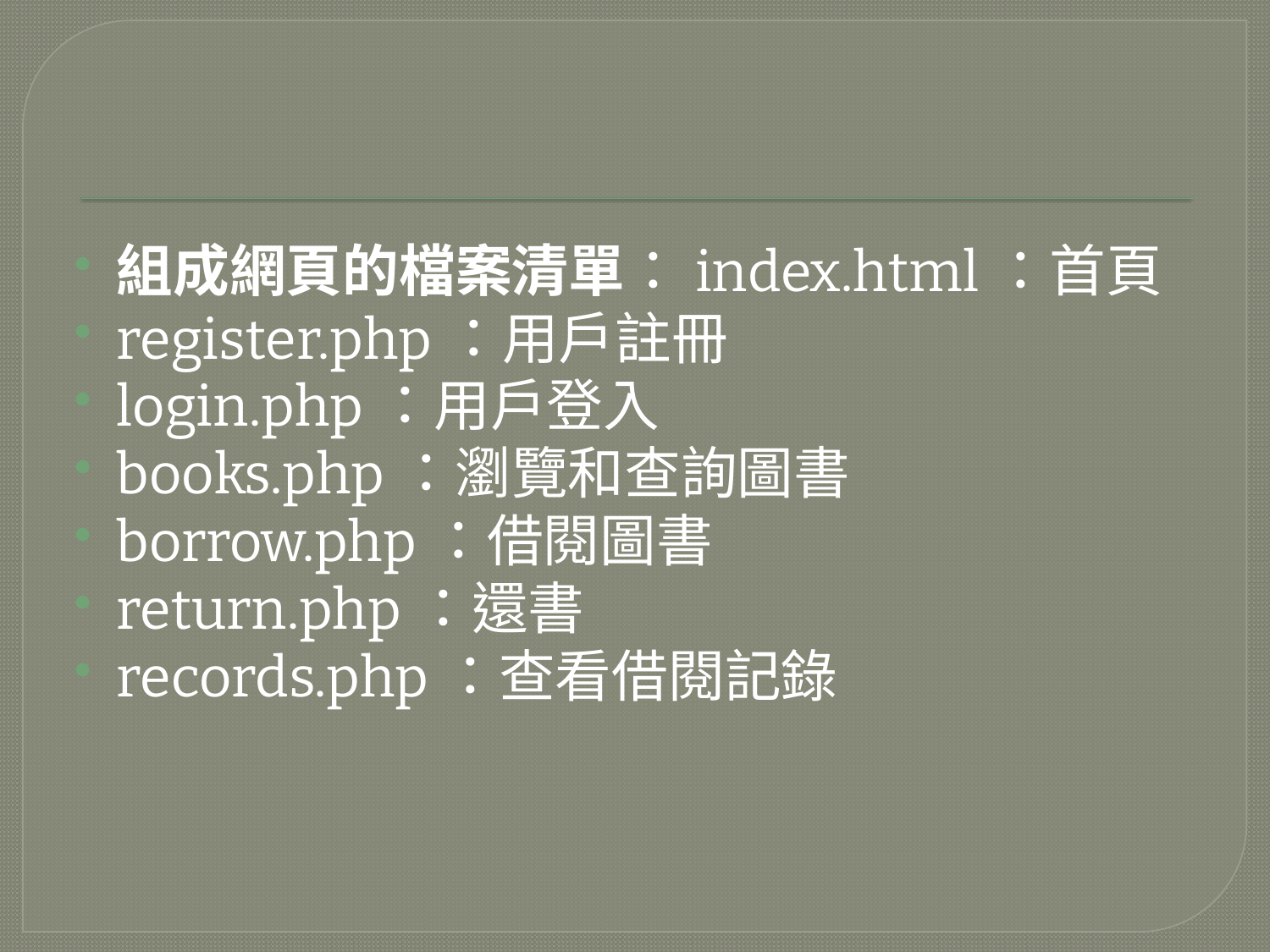

#
組成網頁的檔案清單：index.html：首頁
register.php：用戶註冊
login.php：用戶登入
books.php：瀏覽和查詢圖書
borrow.php：借閱圖書
return.php：還書
records.php：查看借閱記錄